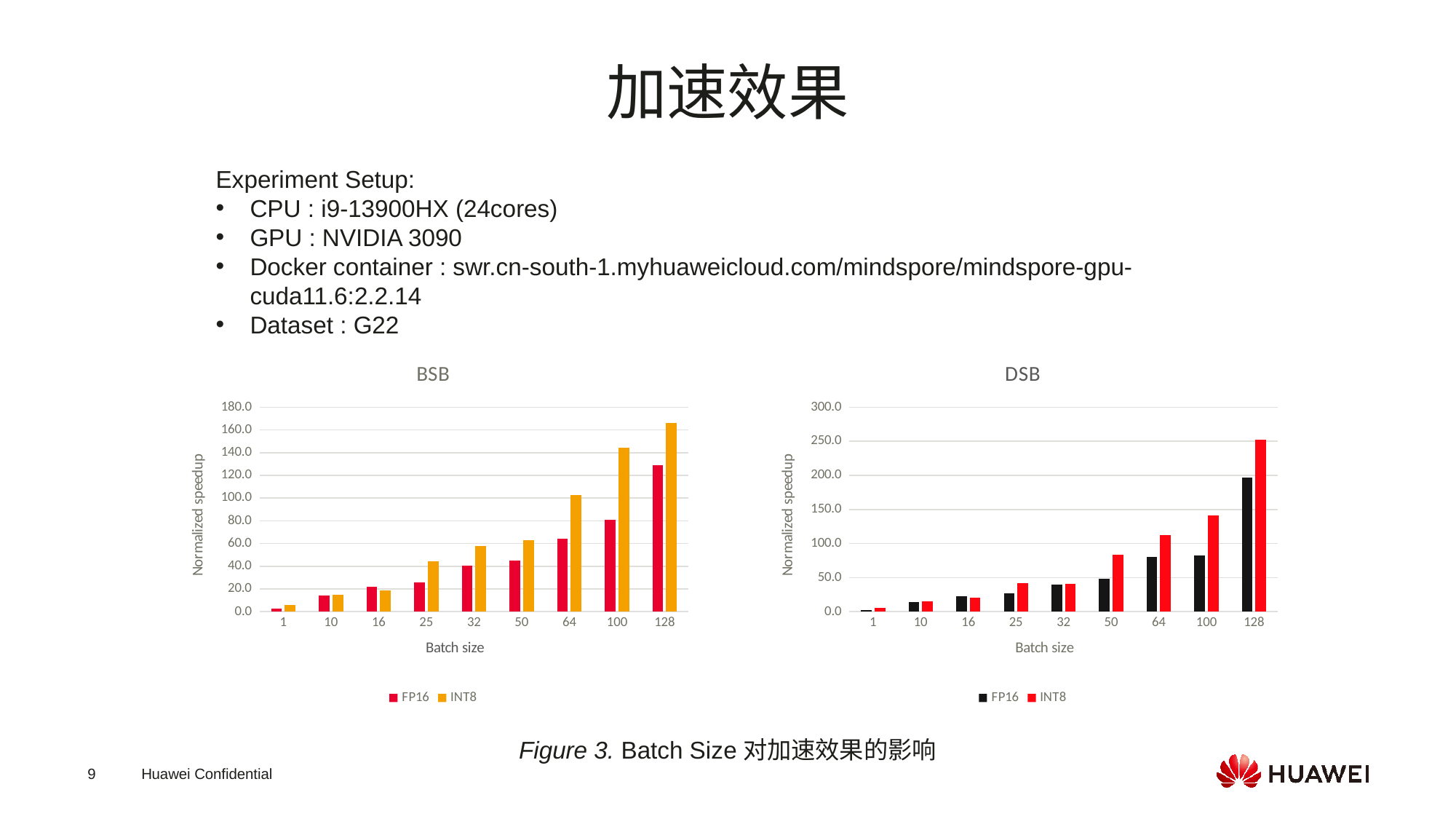

加速效果
Experiment Setup:
CPU : i9-13900HX (24cores)
GPU : NVIDIA 3090
Docker container : swr.cn-south-1.myhuaweicloud.com/mindspore/mindspore-gpu-cuda11.6:2.2.14
Dataset : G22

### Chart: BSB

| Category |  |  |
|---|---|---|
| 1 | 2.658653846153846 | 5.642857142857142 |
| 10 | 14.211640211640214 | 14.839779005524862 |
| 16 | 22.13917525773196 | 18.59307359307359 |
| 25 | 25.716049382716047 | 44.635714285714286 |
| 32 | 40.29441624365482 | 57.521739130434774 |
| 50 | 45.21513944223108 | 62.70165745856354 |
| 64 | 64.36507936507937 | 102.65822784810126 |
| 100 | 80.9140127388535 | 144.35795454545453 |
| 128 | 128.76171875 | 166.47979797979798 |

### Chart: DSB

| Category |  |  |
|---|---|---|
| 1 | 2.4545454545454546 | 5.0769230769230775 |
| 10 | 14.375 | 15.1010101010101 |
| 16 | 22.61261261261261 | 20.40650406504065 |
| 25 | 26.603053435114504 | 41.98795180722891 |
| 32 | 39.86899563318777 | 40.577777777777776 |
| 50 | 48.25454545454546 | 83.9873417721519 |
| 64 | 80.85836909871244 | 112.14285714285714 |
| 100 | 83.01136363636363 | 141.15942028985506 |
| 128 | 196.5034965034965 | 252.01793721973092 |
Figure 3. Batch Size对加速效果的影响